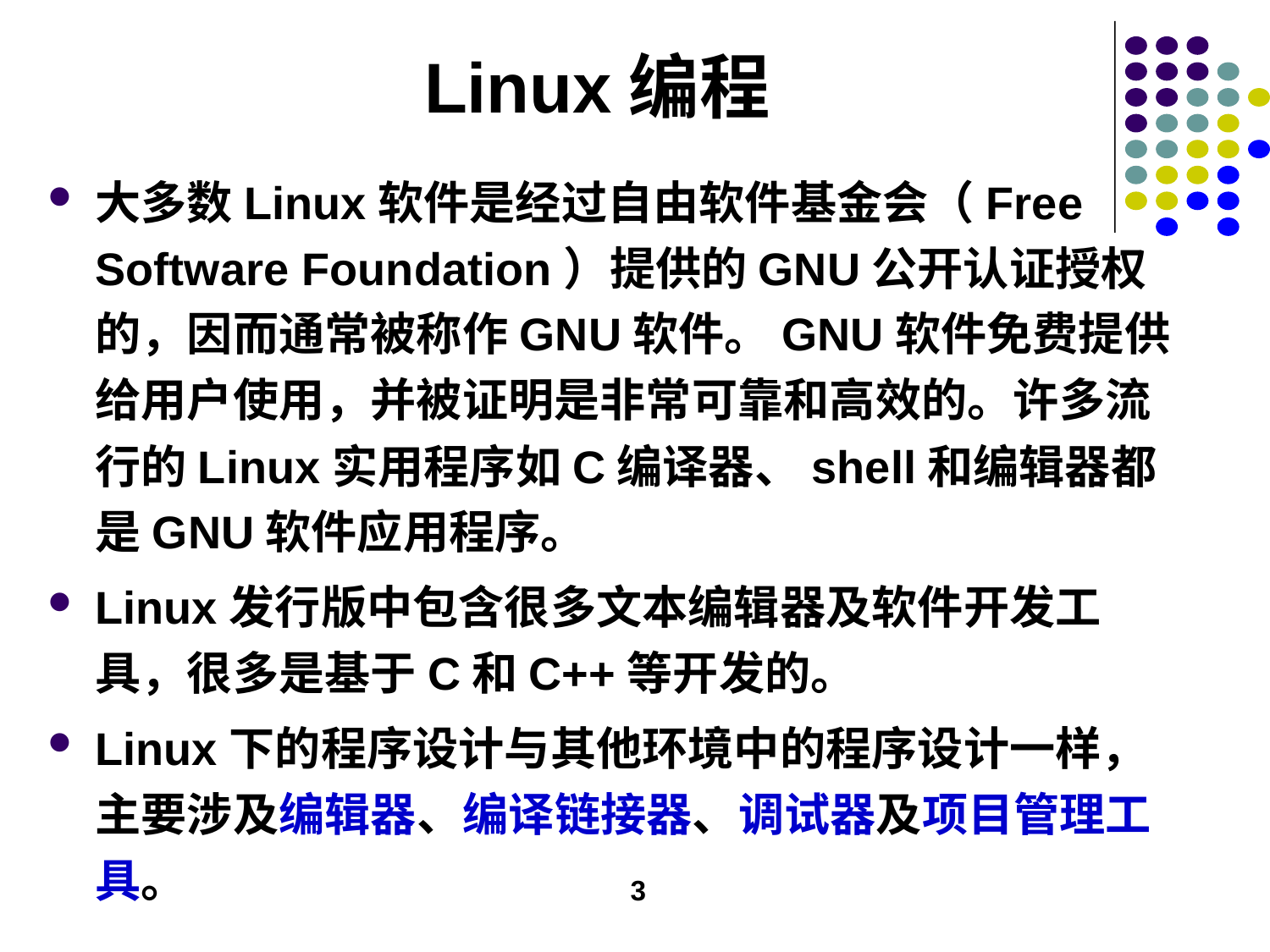

Linux编程
大多数Linux软件是经过自由软件基金会（Free Software Foundation）提供的GNU公开认证授权的，因而通常被称作GNU软件。GNU软件免费提供给用户使用，并被证明是非常可靠和高效的。许多流行的Linux实用程序如C编译器、shell和编辑器都是GNU软件应用程序。
Linux发行版中包含很多文本编辑器及软件开发工具，很多是基于C和C++等开发的。
Linux下的程序设计与其他环境中的程序设计一样，主要涉及编辑器、编译链接器、调试器及项目管理工具。
3